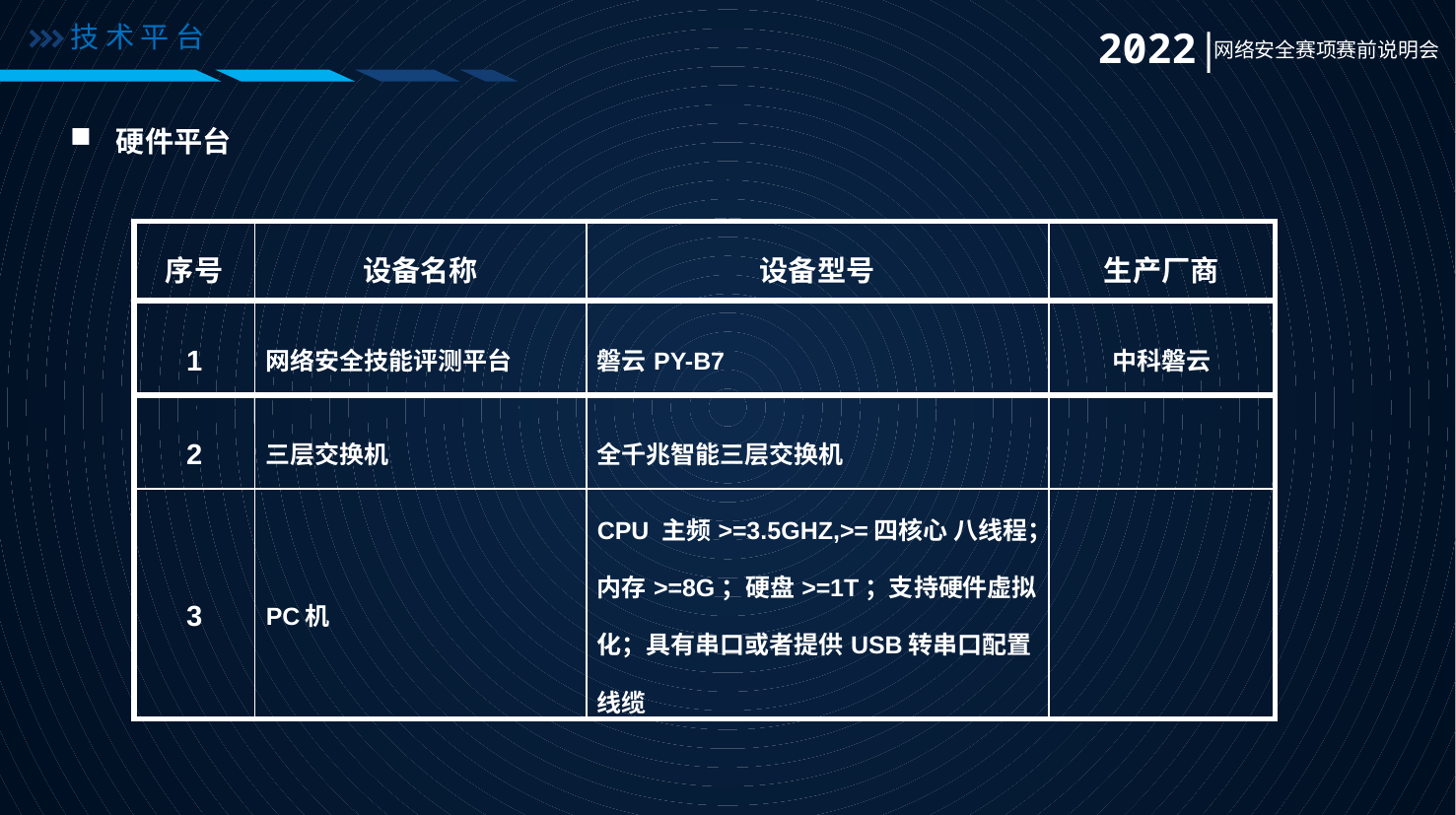

技术平台
2022|
网络安全赛项赛前说明会

硬件平台
| 序号 | 设备名称 | 设备型号 | 生产厂商 |
| --- | --- | --- | --- |
| 1 | 网络安全技能评测平台 | 磐云PY-B7 | 中科磐云 |
| 2 | 三层交换机 | 全千兆智能三层交换机 |  |
| 3 | PC机 | CPU 主频>=3.5GHZ,>=四核心 八线程；内存>=8G；硬盘>=1T；支持硬件虚拟化；具有串口或者提供USB转串口配置线缆 |  |